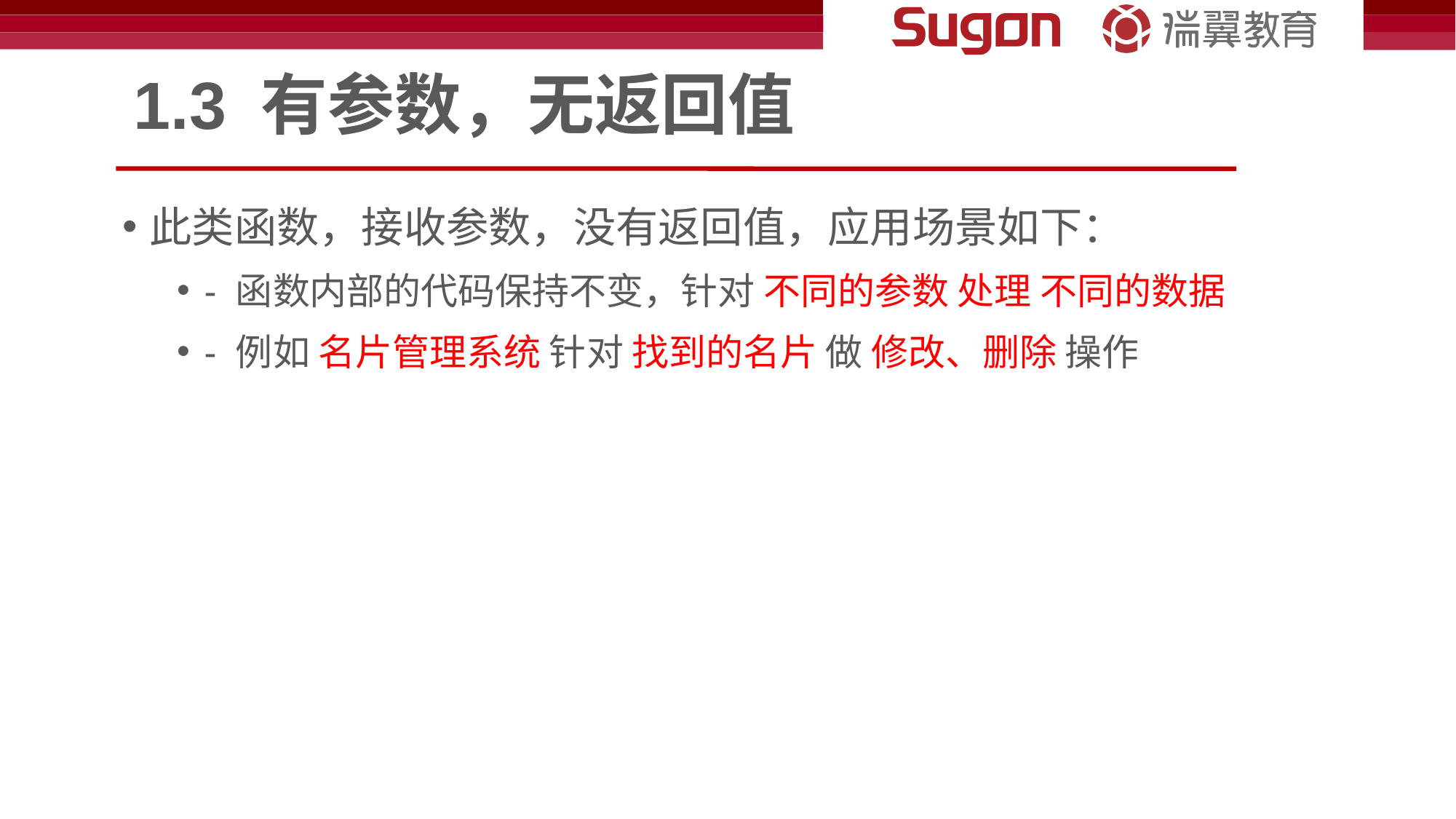

# 1.3 有参数，无返回值
此类函数，接收参数，没有返回值，应用场景如下：
- 函数内部的代码保持不变，针对 不同的参数 处理 不同的数据
- 例如 名片管理系统 针对 找到的名片 做 修改、删除 操作